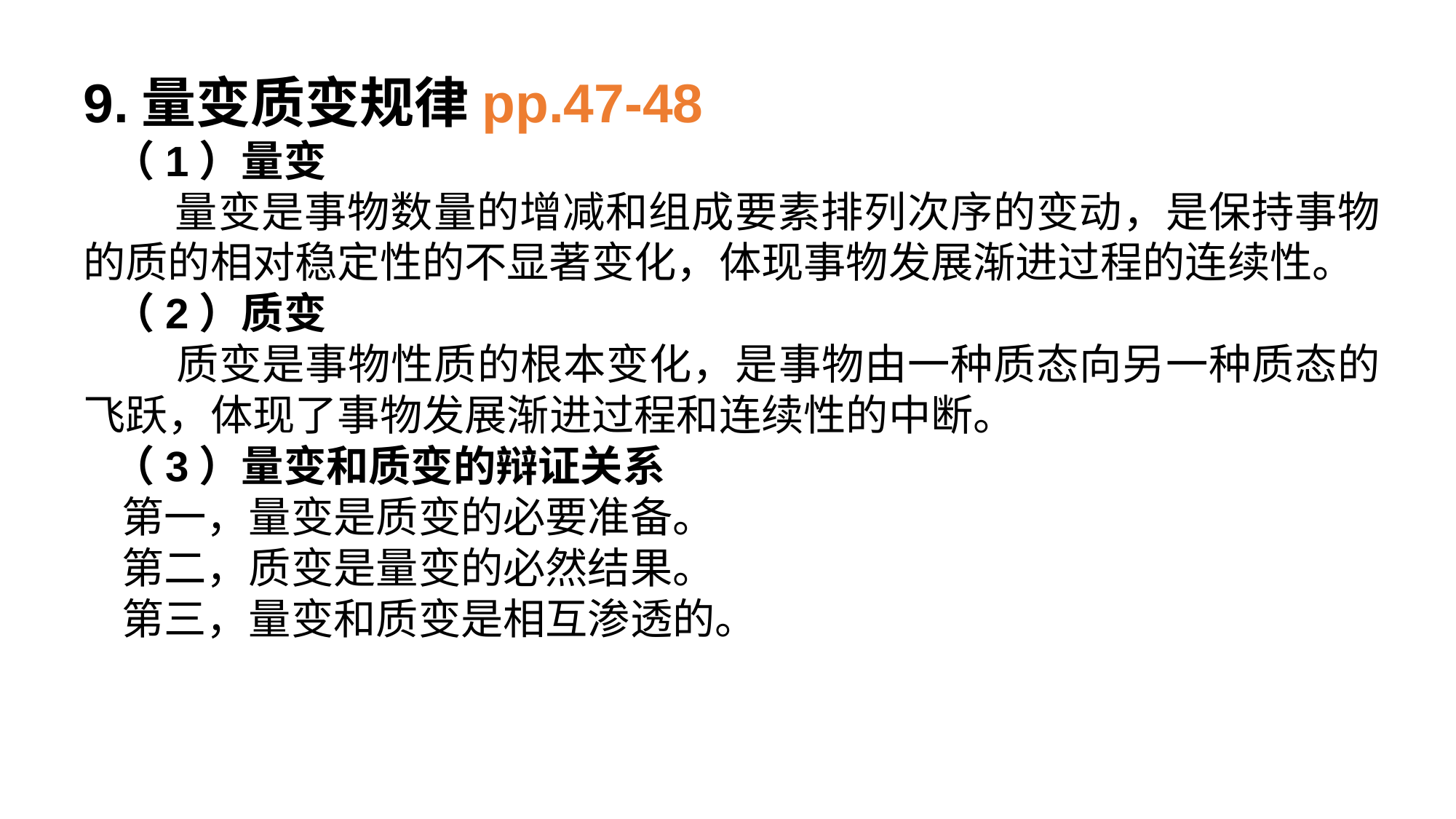

9.量变质变规律pp.47-48
  （1）量变
        量变是事物数量的增减和组成要素排列次序的变动，是保持事物的质的相对稳定性的不显著变化，体现事物发展渐进过程的连续性。
  （2）质变
        质变是事物性质的根本变化，是事物由一种质态向另一种质态的飞跃，体现了事物发展渐进过程和连续性的中断。
  （3）量变和质变的辩证关系
   第一，量变是质变的必要准备。
   第二，质变是量变的必然结果。
   第三，量变和质变是相互渗透的。